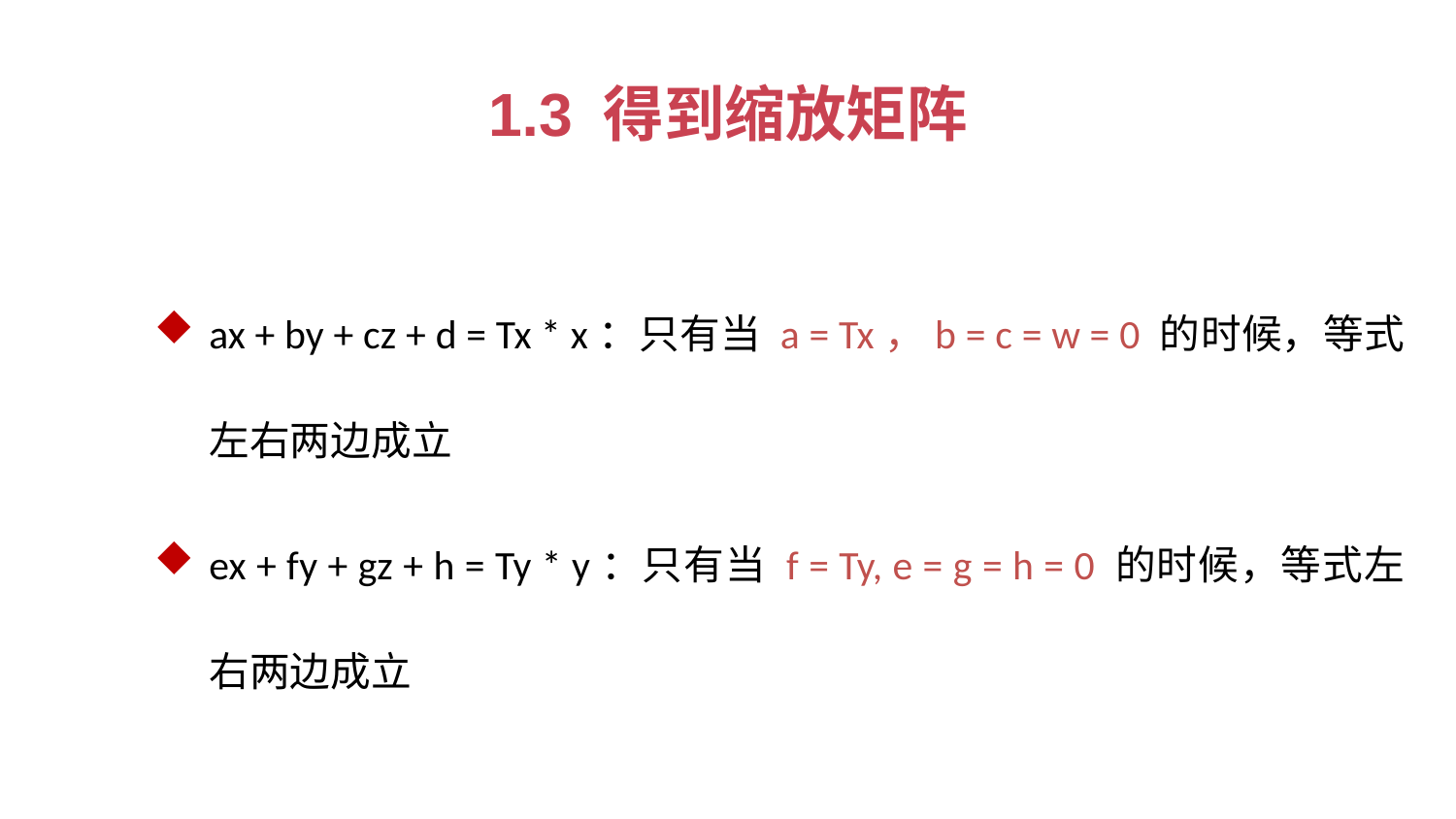

1.3 得到缩放矩阵
ax + by + cz + d = Tx * x：只有当 a = Tx，b = c = w = 0 的时候，等式左右两边成⽴

ex + fy + gz + h = Ty * y：只有当 f = Ty, e = g = h = 0 的时候，等式左右两边成⽴